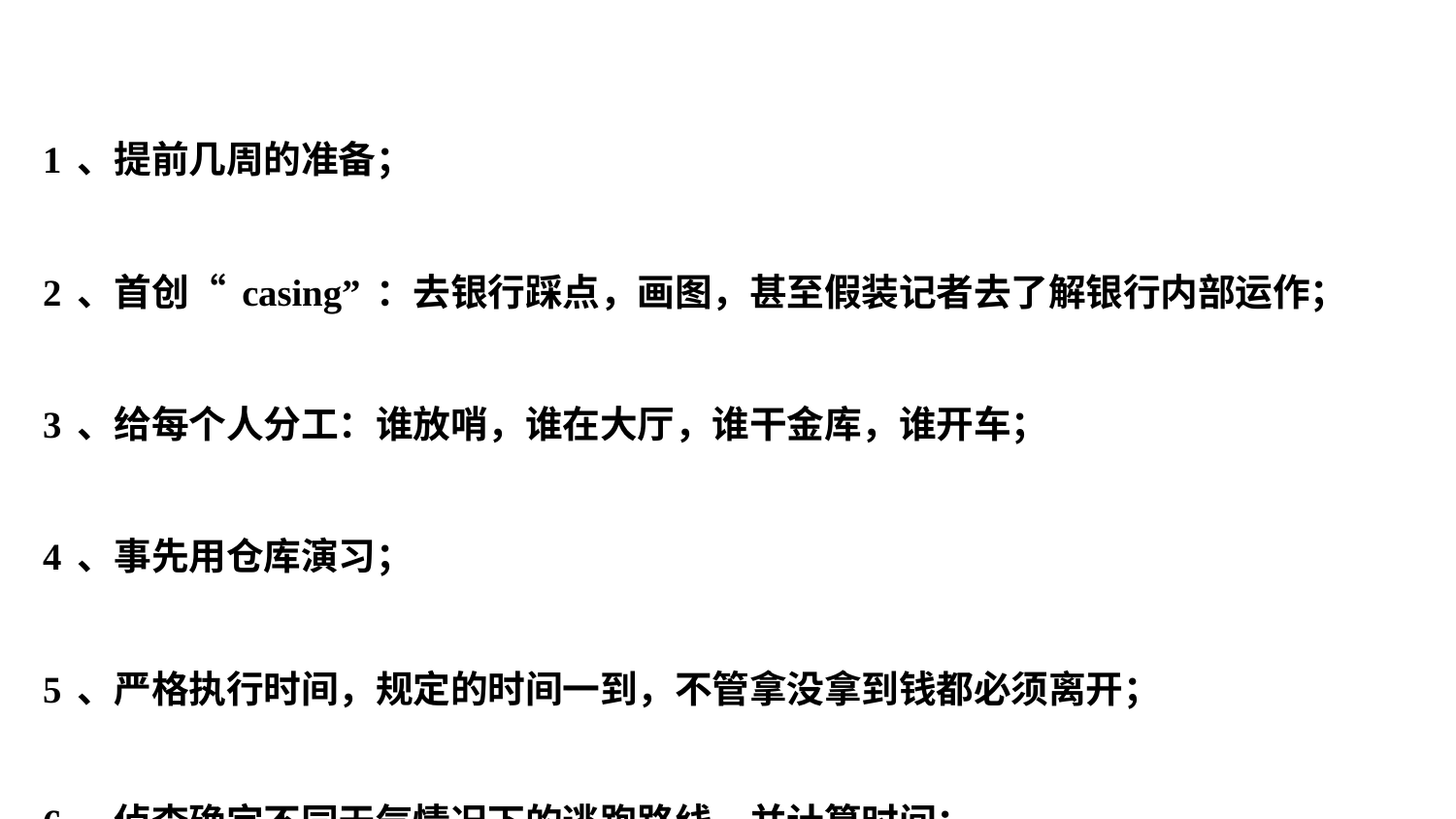

1、提前几周的准备；
2、首创“casing”：去银行踩点，画图，甚至假装记者去了解银行内部运作；
3、给每个人分工：谁放哨，谁在大厅，谁干金库，谁开车；
4、事先用仓库演习；
5、严格执行时间，规定的时间一到，不管拿没拿到钱都必须离开；
6、侦查确定不同天气情况下的逃跑路线，并计算时间；
7、在车的仪表盘上粘贴精确到十分之一英里的地图。